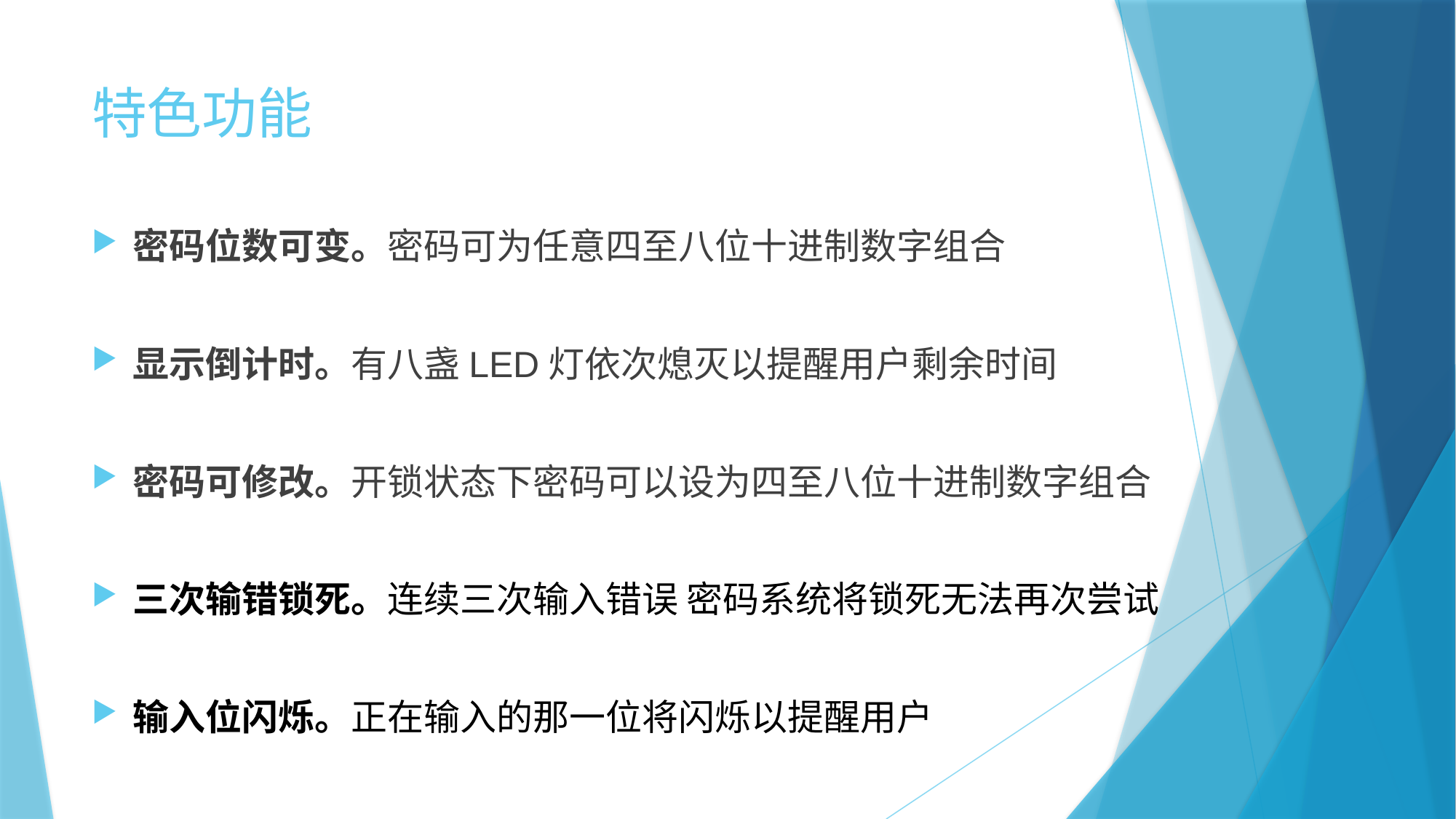

# 特色功能
密码位数可变。密码可为任意四至八位十进制数字组合

显示倒计时。有八盏LED灯依次熄灭以提醒用户剩余时间

密码可修改。开锁状态下密码可以设为四至八位十进制数字组合

三次输错锁死。连续三次输入错误 密码系统将锁死无法再次尝试

输入位闪烁。正在输入的那一位将闪烁以提醒用户